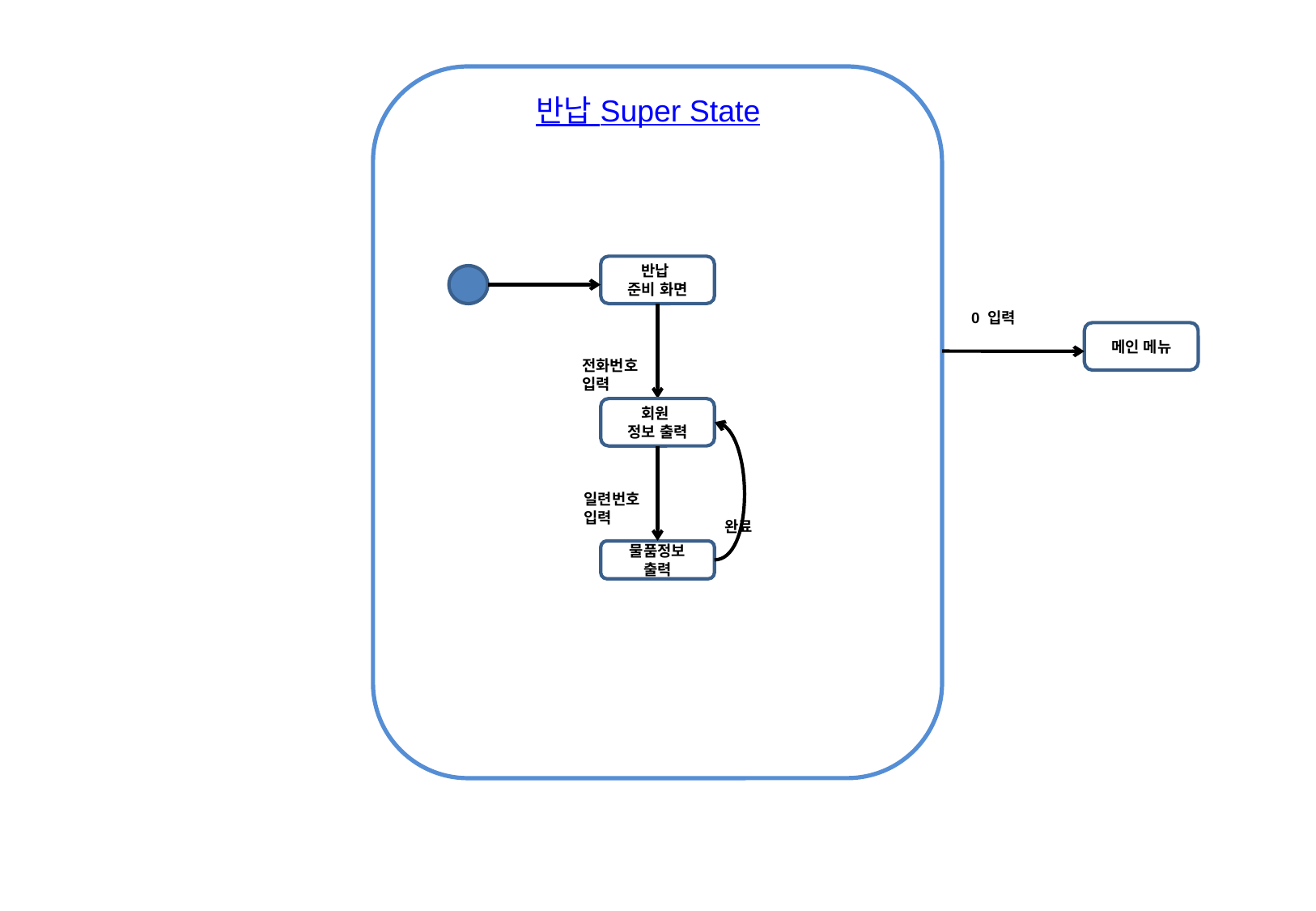

반납 Super State
반납
준비 화면

0 입력
메인 메뉴
전화번호입력
회원
정보 출력
일련번호 입력
완료
물품정보
출력